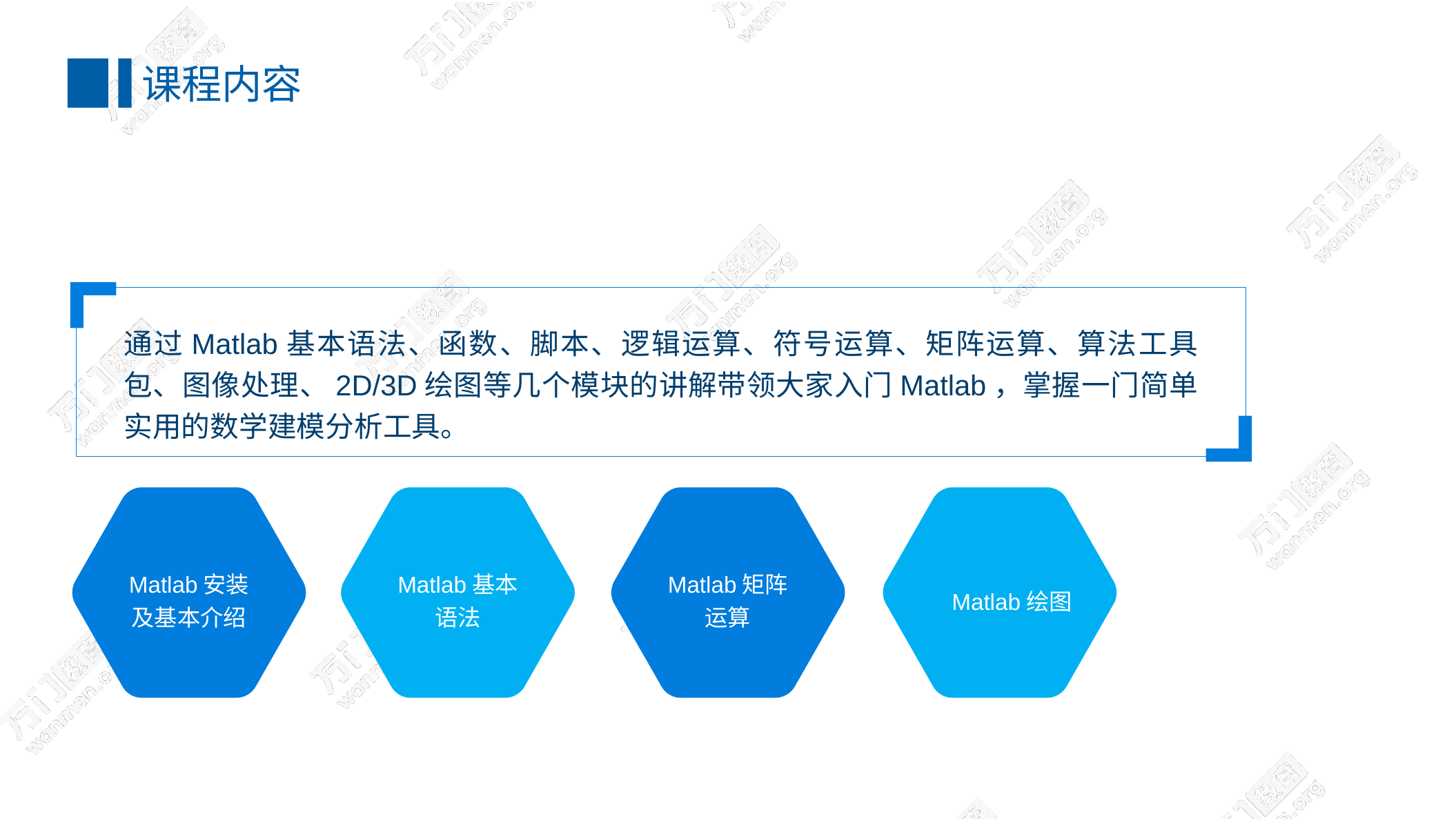

课程内容

通过Matlab基本语法、函数、脚本、逻辑运算、符号运算、矩阵运算、算法工具包、图像处理、2D/3D绘图等几个模块的讲解带领大家入门Matlab，掌握一门简单实用的数学建模分析工具。

Matlab安装及基本介绍
Matlab基本语法
Matlab矩阵运算
Matlab绘图